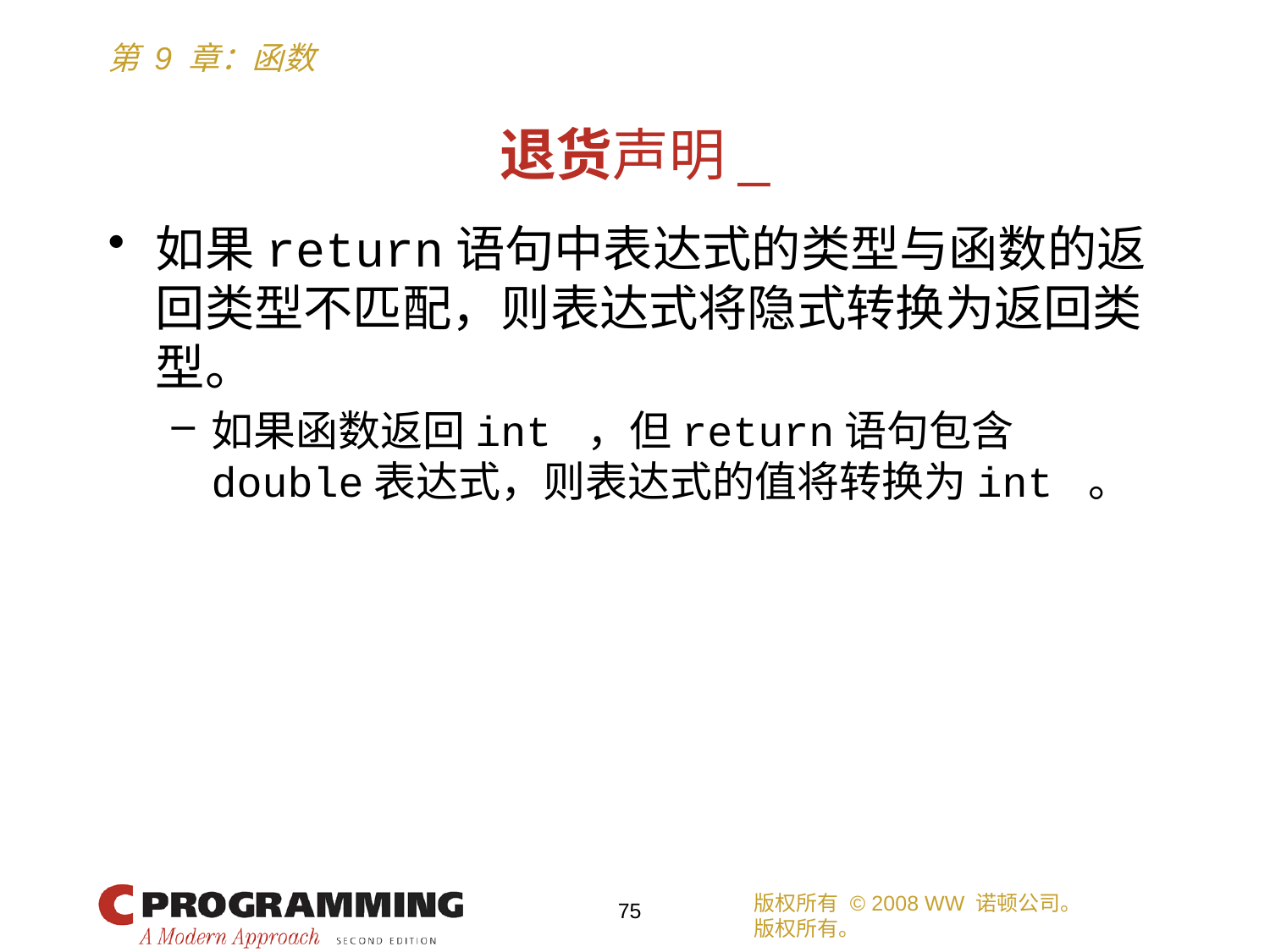

# 退货声明_
如果return语句中表达式的类型与函数的返回类型不匹配，则表达式将隐式转换为返回类型。
如果函数返回int ，但return语句包含double表达式，则表达式的值将转换为int 。
版权所有 © 2008 WW 诺顿公司。
版权所有。
75